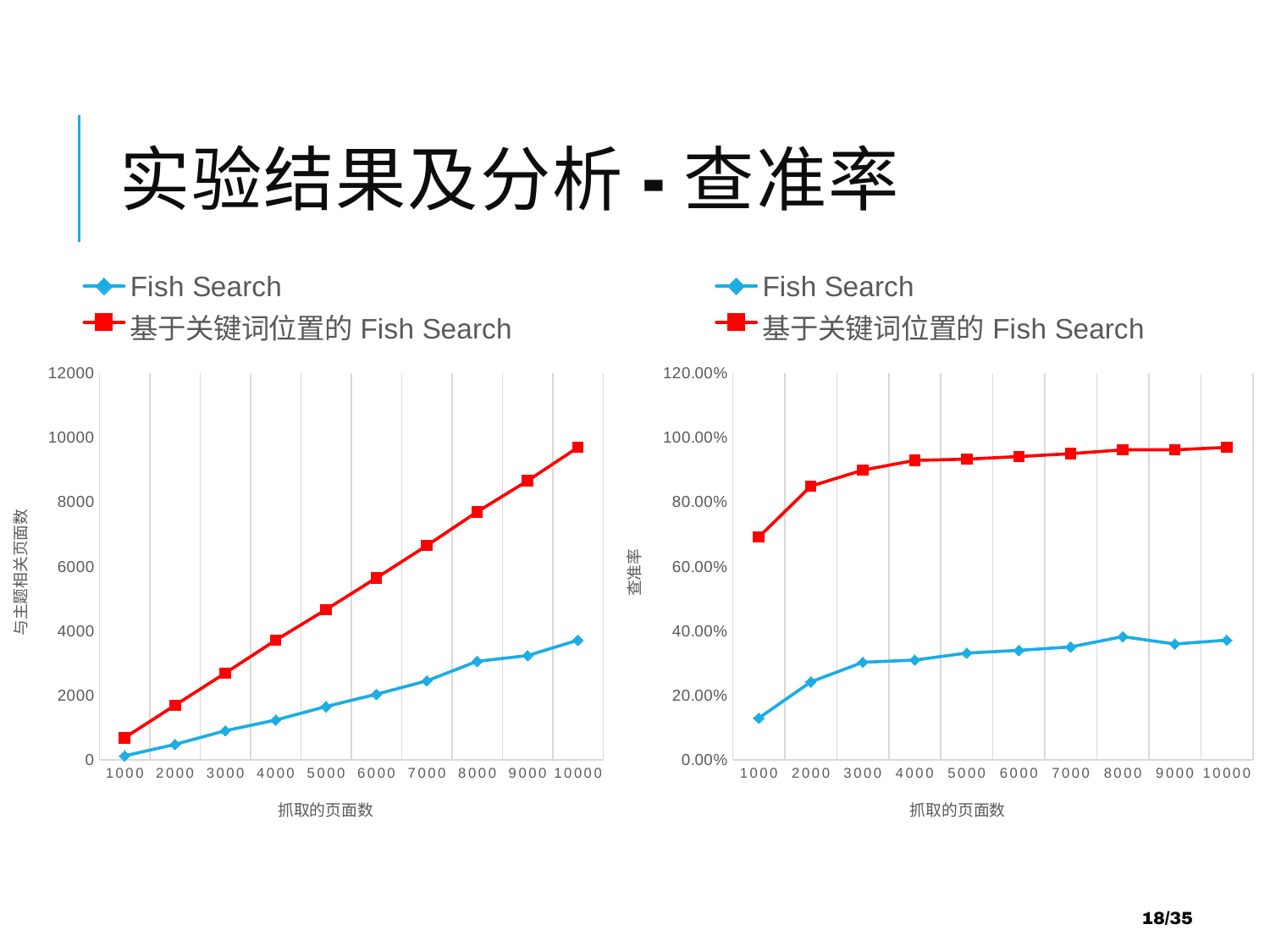

# 实验结果及分析-查准率

### Chart

| Category | Fish Search | 基于关键词位置的Fish Search |
|---|---|---|
| 1000 | 130.0 | 692.0 |
| 2000 | 485.0 | 1700.0 |
| 3000 | 910.0 | 2700.0 |
| 4000 | 1241.0 | 3720.0 |
| 5000 | 1660.0 | 4670.0 |
| 6000 | 2042.0 | 5652.0 |
| 7000 | 2457.0 | 6657.0 |
| 8000 | 3064.0 | 7704.0 |
| 9000 | 3240.0 | 8667.0 |
| 10000 | 3720.0 | 9703.0 |

### Chart

| Category | Fish Search | 基于关键词位置的Fish Search |
|---|---|---|
| 1000 | 0.13 | 0.692 |
| 2000 | 0.2425 | 0.85 |
| 3000 | 0.30333333333333334 | 0.9 |
| 4000 | 0.31025 | 0.93 |
| 5000 | 0.332 | 0.934 |
| 6000 | 0.3403333333333333 | 0.942 |
| 7000 | 0.351 | 0.951 |
| 8000 | 0.383 | 0.963 |
| 9000 | 0.36 | 0.963 |
| 10000 | 0.372 | 0.9703 |
18/35